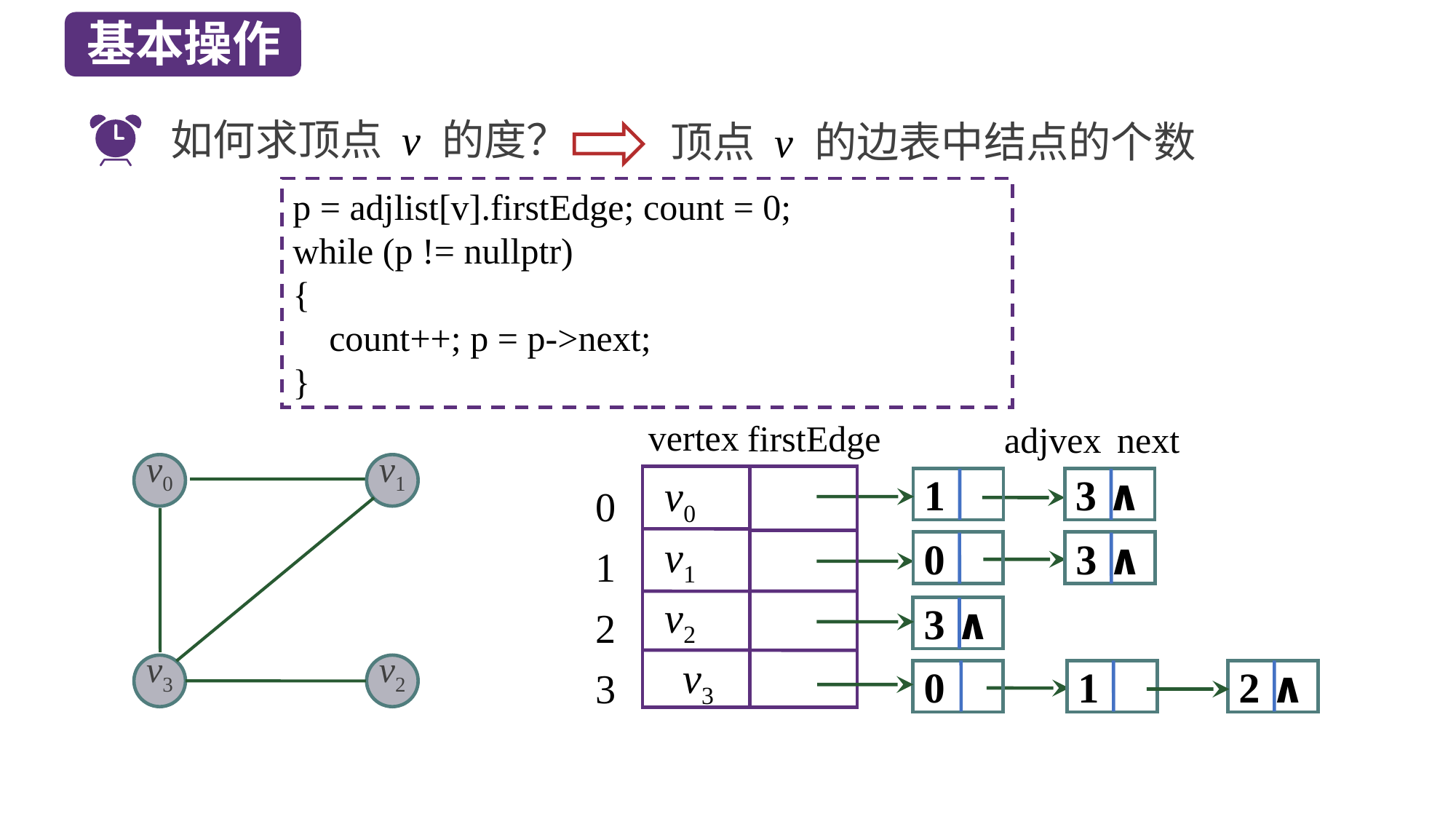

基本操作

如何求顶点 v 的度？

顶点 v 的边表中结点的个数

p = adjlist[v].firstEdge; count = 0;
while (p != nullptr)
{
    count++; p = p->next;
}
vertex
firstEdge
adjvex
next
v0
v1

v3
v2

 v0
 v1
 v2
 v3

0
1
2
3

1
3 ∧

0
3 ∧

3 ∧

0

1

2 ∧